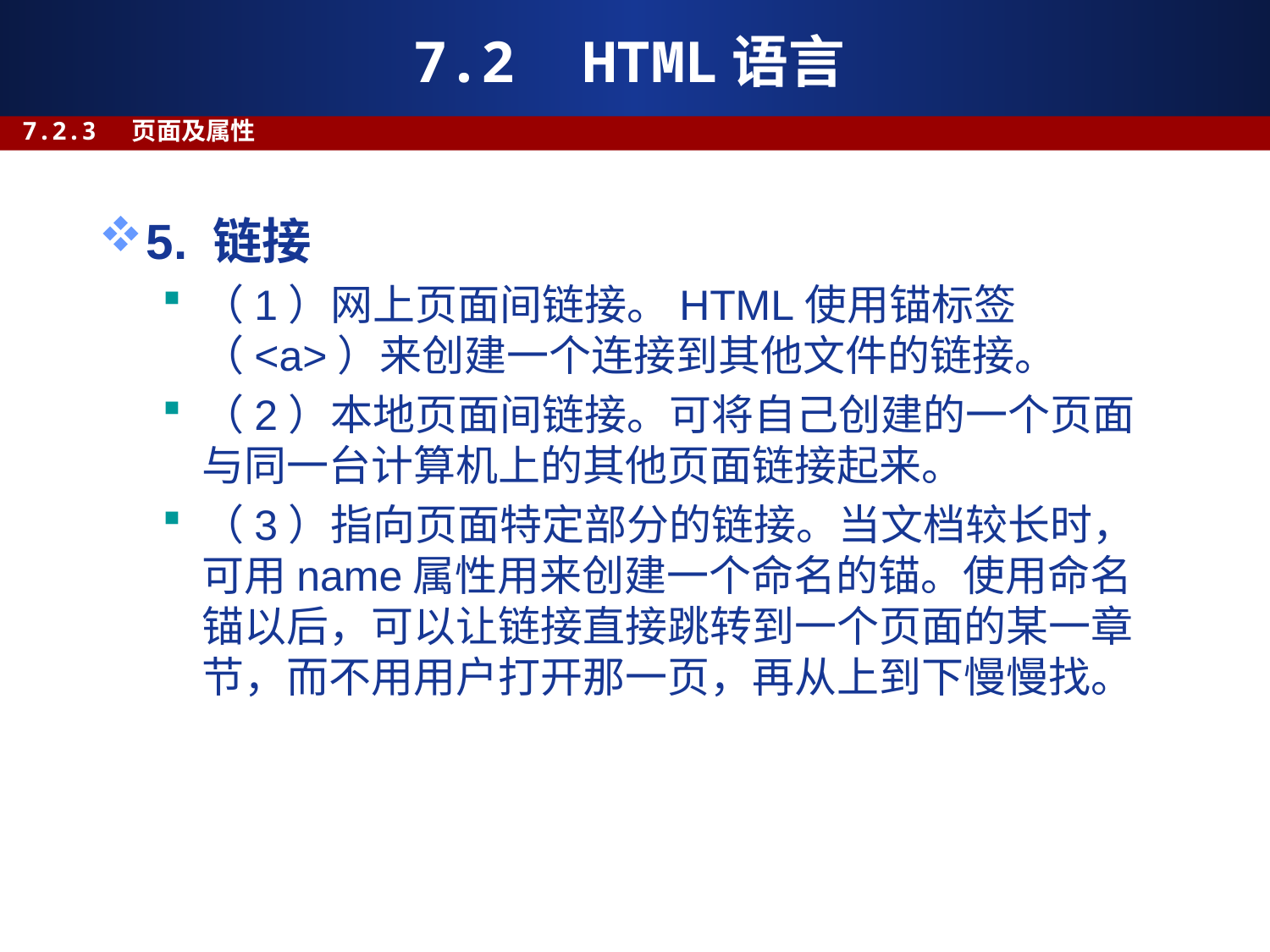

# 7.2  HTML语言
7.2.3  页面及属性
5. 链接
（1）网上页面间链接。HTML使用锚标签（<a>）来创建一个连接到其他文件的链接。
（2）本地页面间链接。可将自己创建的一个页面与同一台计算机上的其他页面链接起来。
（3）指向页面特定部分的链接。当文档较长时，可用name属性用来创建一个命名的锚。使用命名锚以后，可以让链接直接跳转到一个页面的某一章节，而不用用户打开那一页，再从上到下慢慢找。